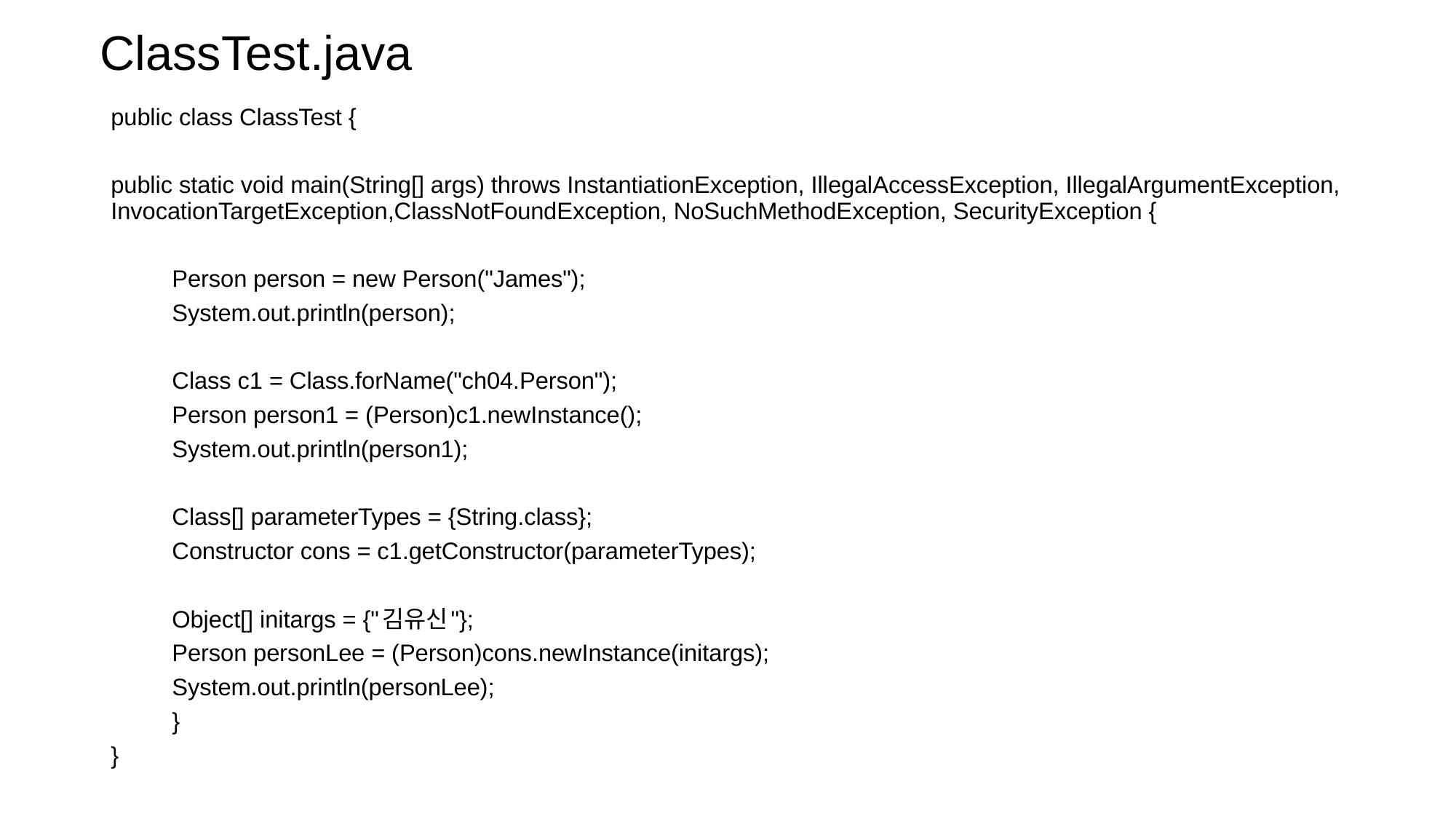

# ClassTest.java
public class ClassTest {

public static void main(String[] args) throws InstantiationException, IllegalAccessException, IllegalArgumentException, InvocationTargetException,ClassNotFoundException, NoSuchMethodException, SecurityException {

		Person person = new Person("James");
		System.out.println(person);

		Class c1 = Class.forName("ch04.Person");
		Person person1 = (Person)c1.newInstance();
		System.out.println(person1);

		Class[] parameterTypes = {String.class};
		Constructor cons = c1.getConstructor(parameterTypes);

		Object[] initargs = {"김유신"};
		Person personLee = (Person)cons.newInstance(initargs);
		System.out.println(personLee);
	}
}